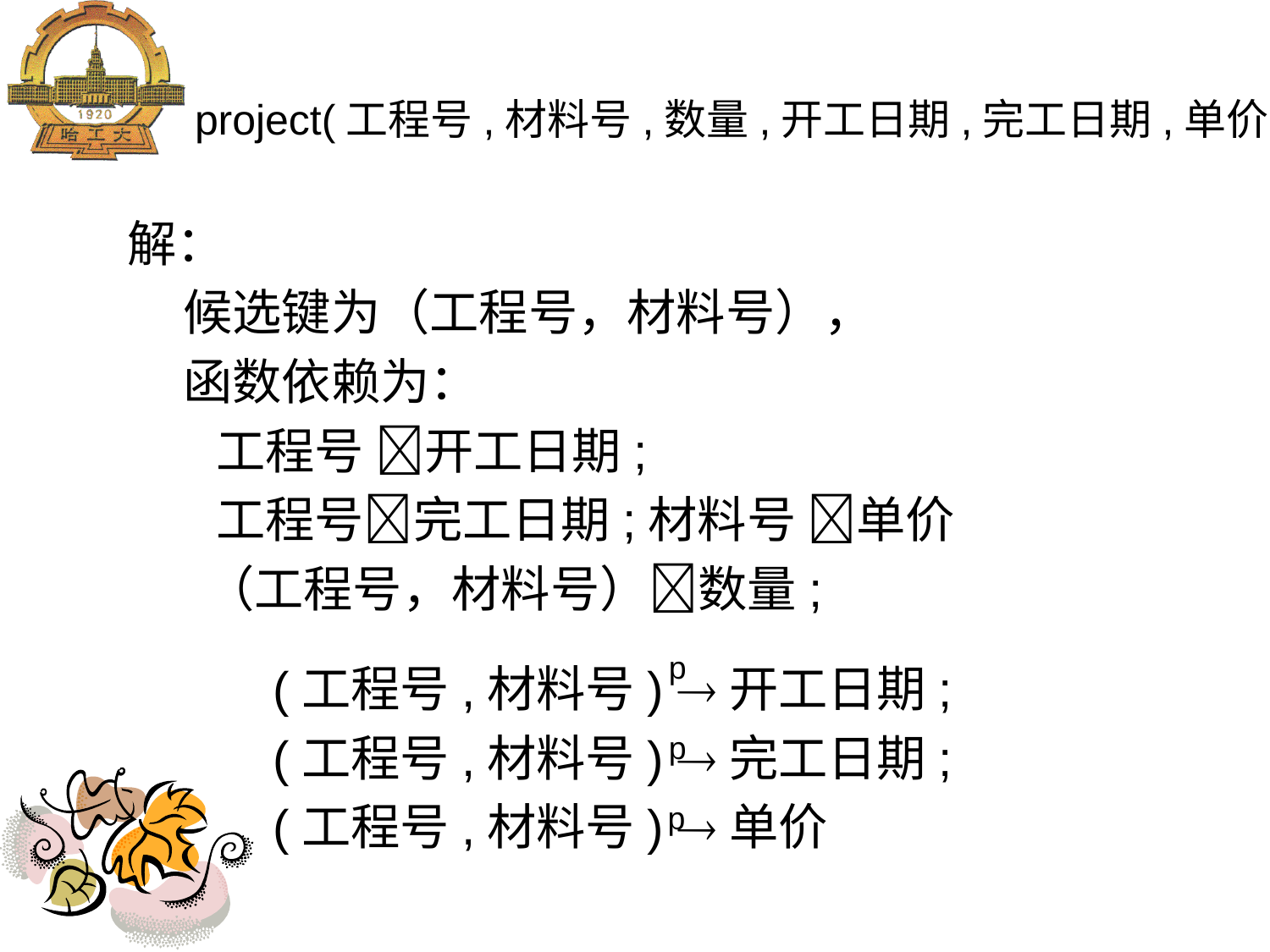

project(工程号,材料号,数量,开工日期,完工日期,单价).
解：
    候选键为（工程号，材料号），
    函数依赖为：
       工程号 →开工日期;
       工程号→完工日期;材料号 →单价
      （工程号，材料号）→数量;
p
(工程号,材料号) →开工日期;
(工程号,材料号) →完工日期;
(工程号,材料号) →单价
p
p